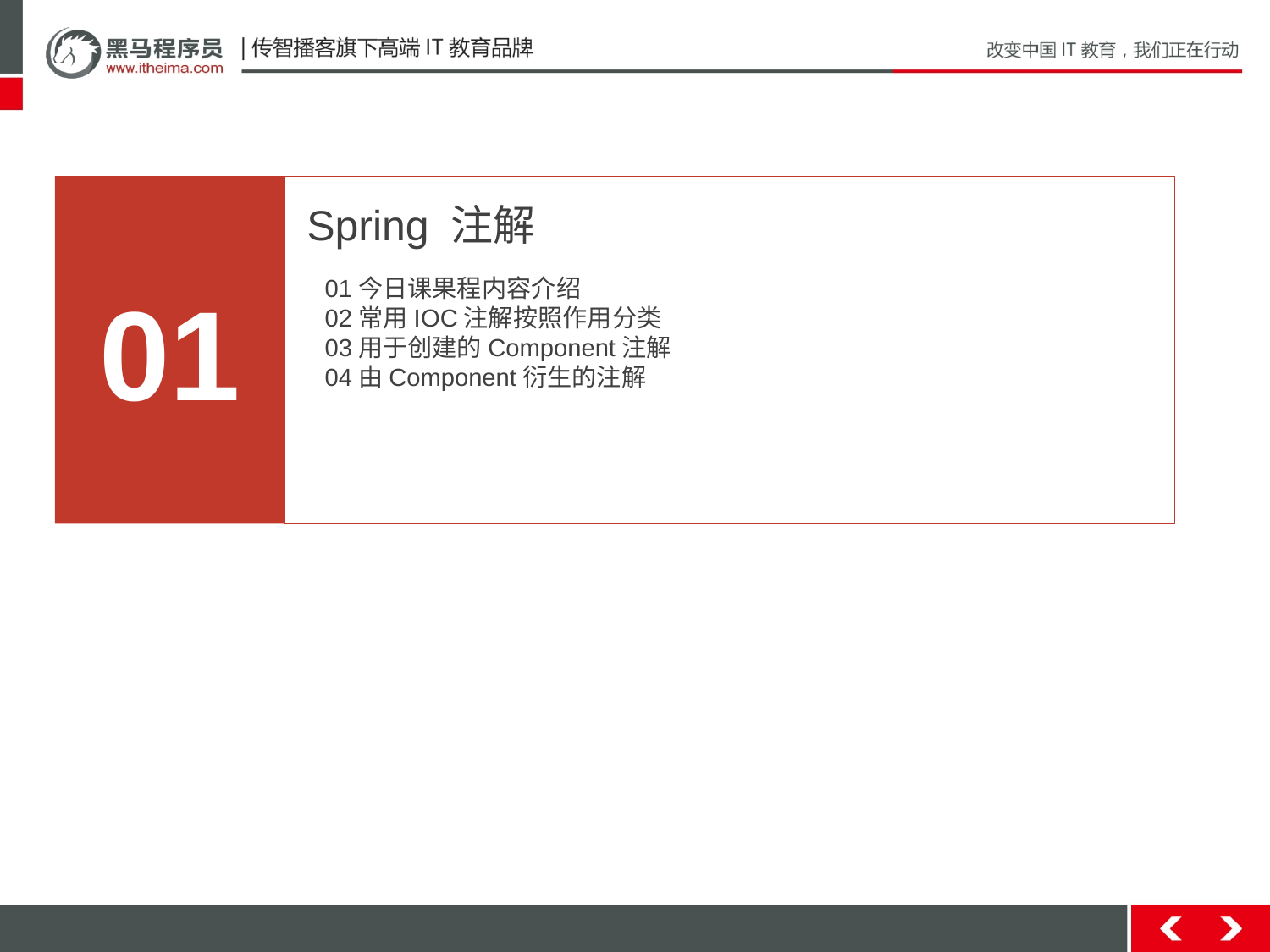

01
Spring 注解
01今日课果程内容介绍
02常用IOC注解按照作用分类
03用于创建的Component注解
04由Component衍生的注解